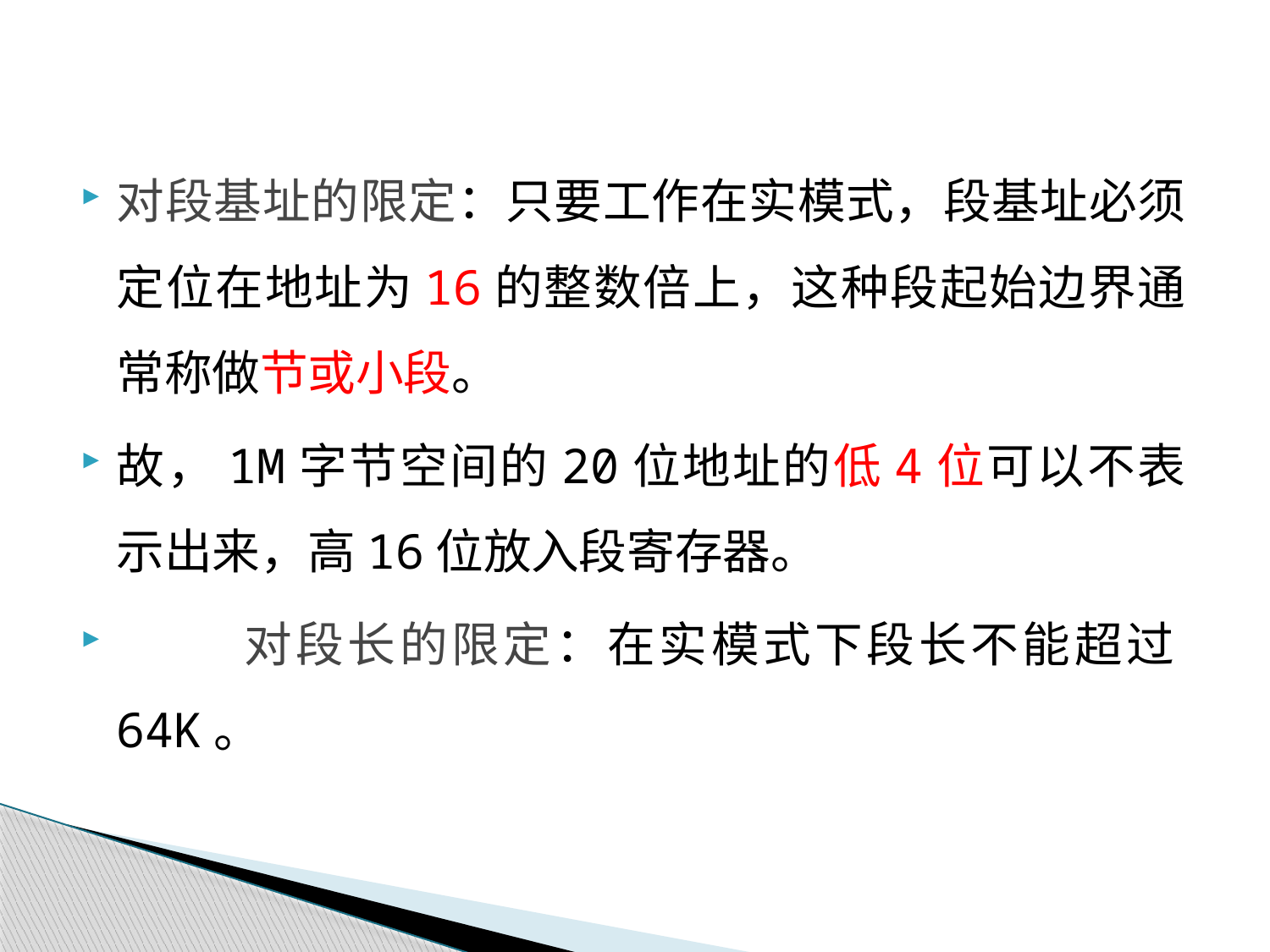

对段基址的限定：只要工作在实模式，段基址必须定位在地址为16的整数倍上，这种段起始边界通常称做节或小段。
故，1M字节空间的20位地址的低4位可以不表示出来，高16位放入段寄存器。
	对段长的限定：在实模式下段长不能超过64K。